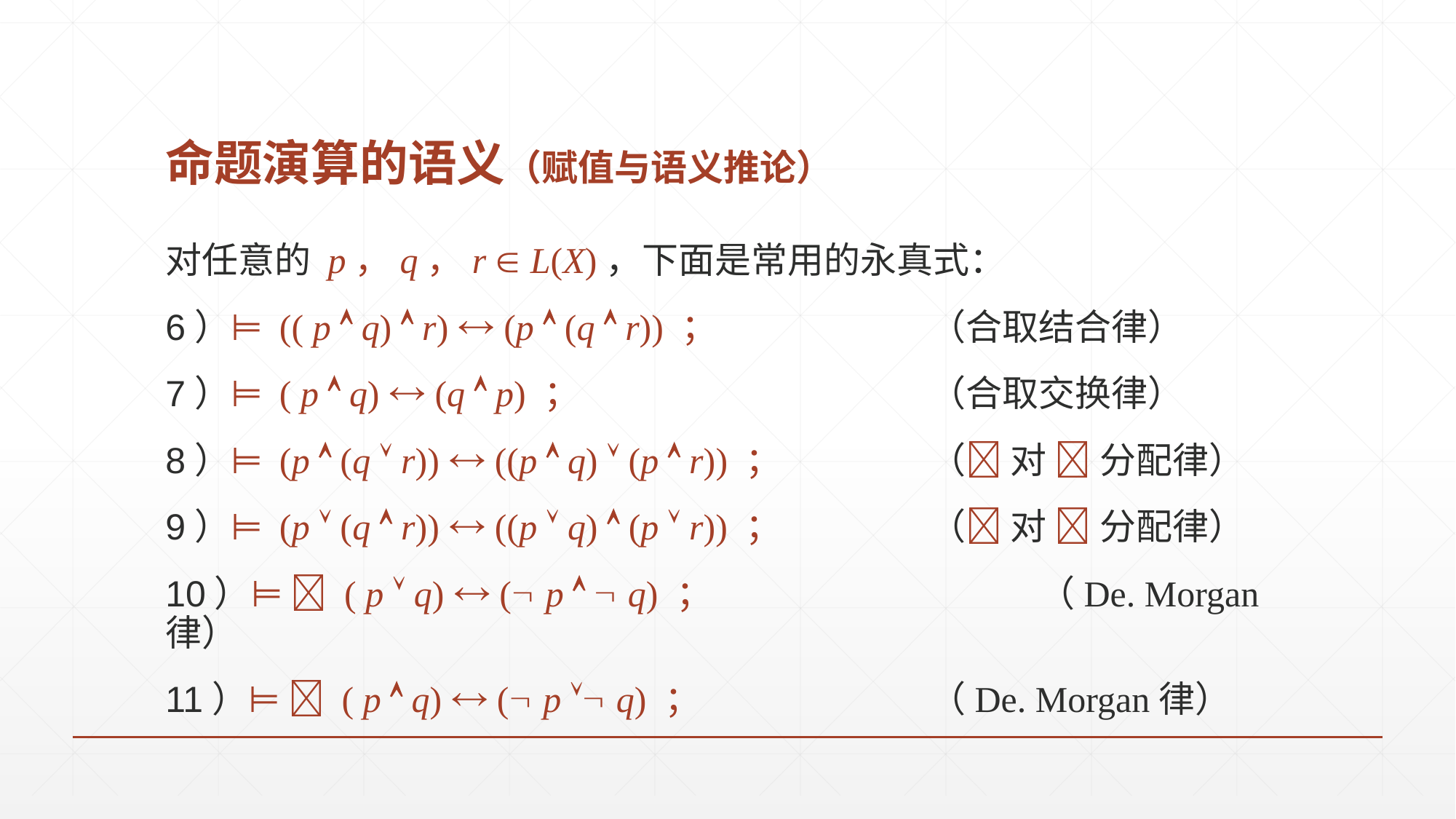

# 命题演算的语义（赋值与语义推论）
对任意的 p，q，r ∈ L(X)，下面是常用的永真式：
6）⊨ (( p ∧ q) ∧ r) ↔ (p ∧ (q ∧ r)) ；		（合取结合律）
7）⊨ ( p ∧ q) ↔ (q ∧ p) ；				（合取交换律）
8）⊨ (p ∧ (q ∨ r)) ↔ ((p ∧ q) ∨ (p ∧ r)) ；		（∧ 对 ∨ 分配律）
9）⊨ (p ∨ (q ∧ r)) ↔ ((p ∨ q) ∧ (p ∨ r)) ；		（∨ 对 ∧ 分配律）
10）⊨ ¬ ( p ∨ q) ↔ (¬ p ∧ ¬ q) ；			（De. Morgan律）
11）⊨ ¬ ( p ∧ q) ↔ (¬ p ∨¬ q) ；			（De. Morgan律）